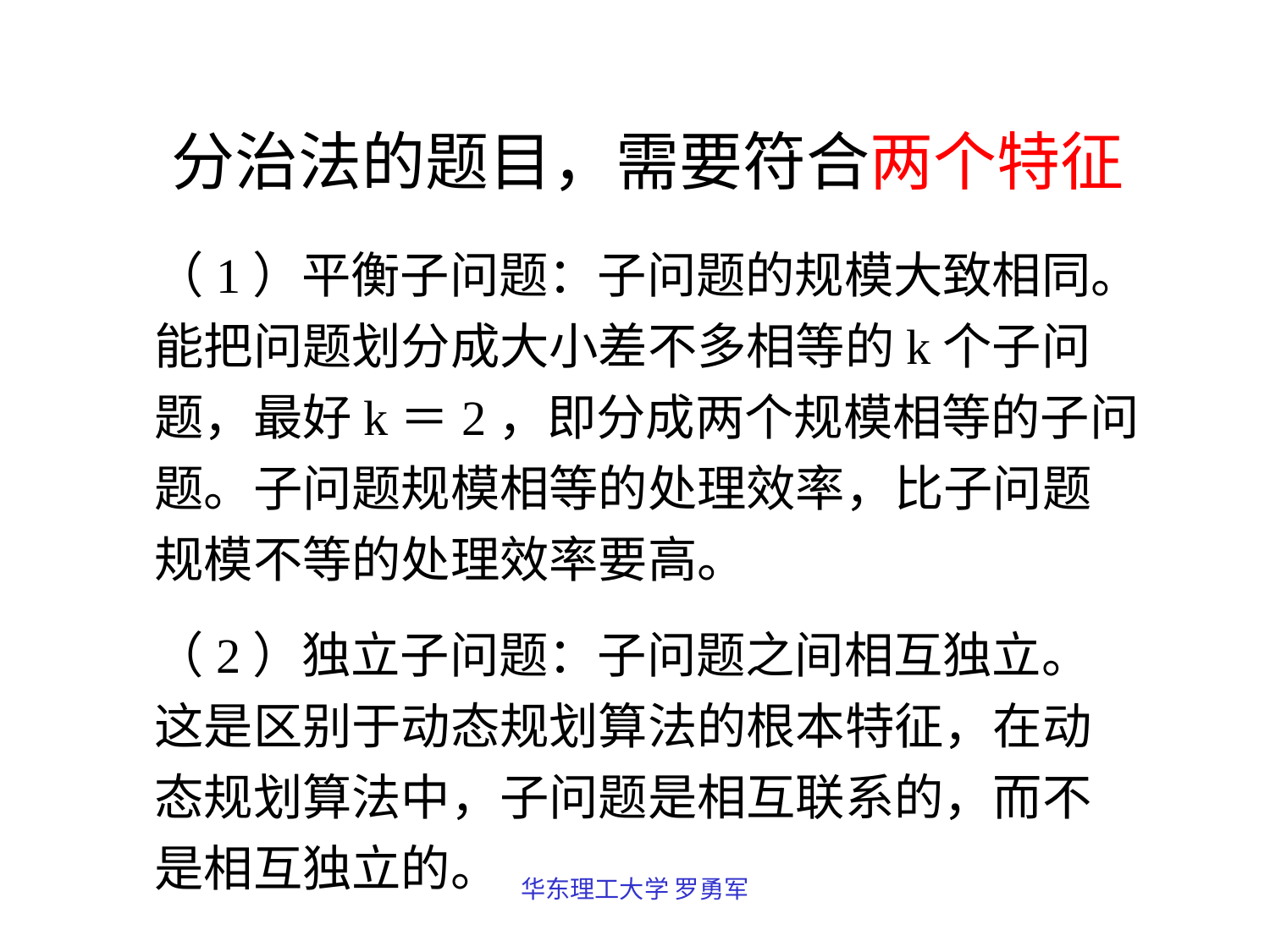

分治法的题目，需要符合两个特征
（1）平衡子问题：子问题的规模大致相同。能把问题划分成大小差不多相等的k个子问题，最好k＝2，即分成两个规模相等的子问题。子问题规模相等的处理效率，比子问题规模不等的处理效率要高。
（2）独立子问题：子问题之间相互独立。这是区别于动态规划算法的根本特征，在动态规划算法中，子问题是相互联系的，而不是相互独立的。
华东理工大学 罗勇军